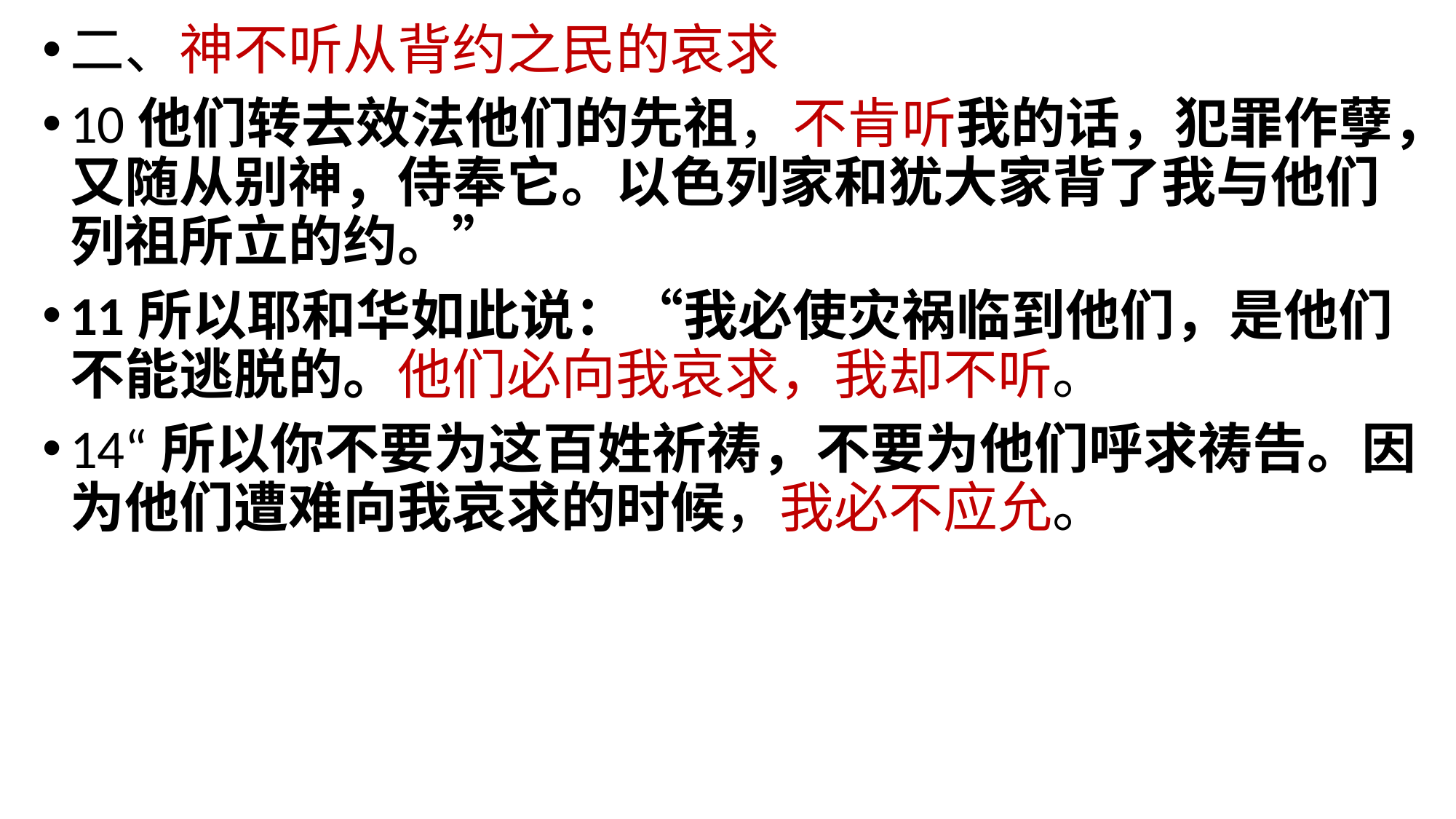

二、神不听从背约之民的哀求
10他们转去效法他们的先祖，不肯听我的话，犯罪作孽，又随从别神，侍奉它。以色列家和犹大家背了我与他们列祖所立的约。”
11所以耶和华如此说：“我必使灾祸临到他们，是他们不能逃脱的。他们必向我哀求，我却不听。
14“所以你不要为这百姓祈祷，不要为他们呼求祷告。因为他们遭难向我哀求的时候，我必不应允。